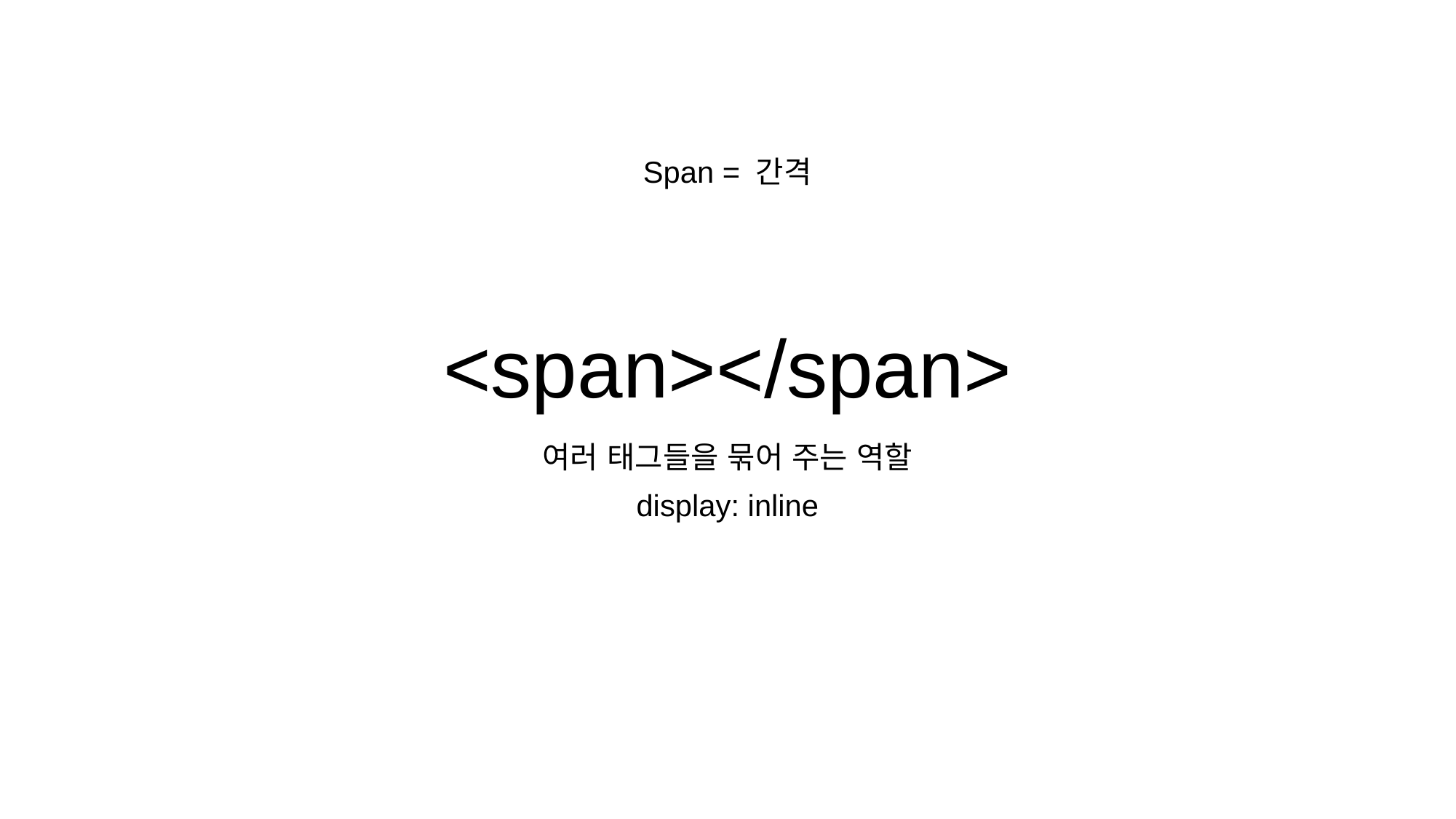

Span = 간격
<span></span>
여러 태그들을 묶어 주는 역할
display: inline